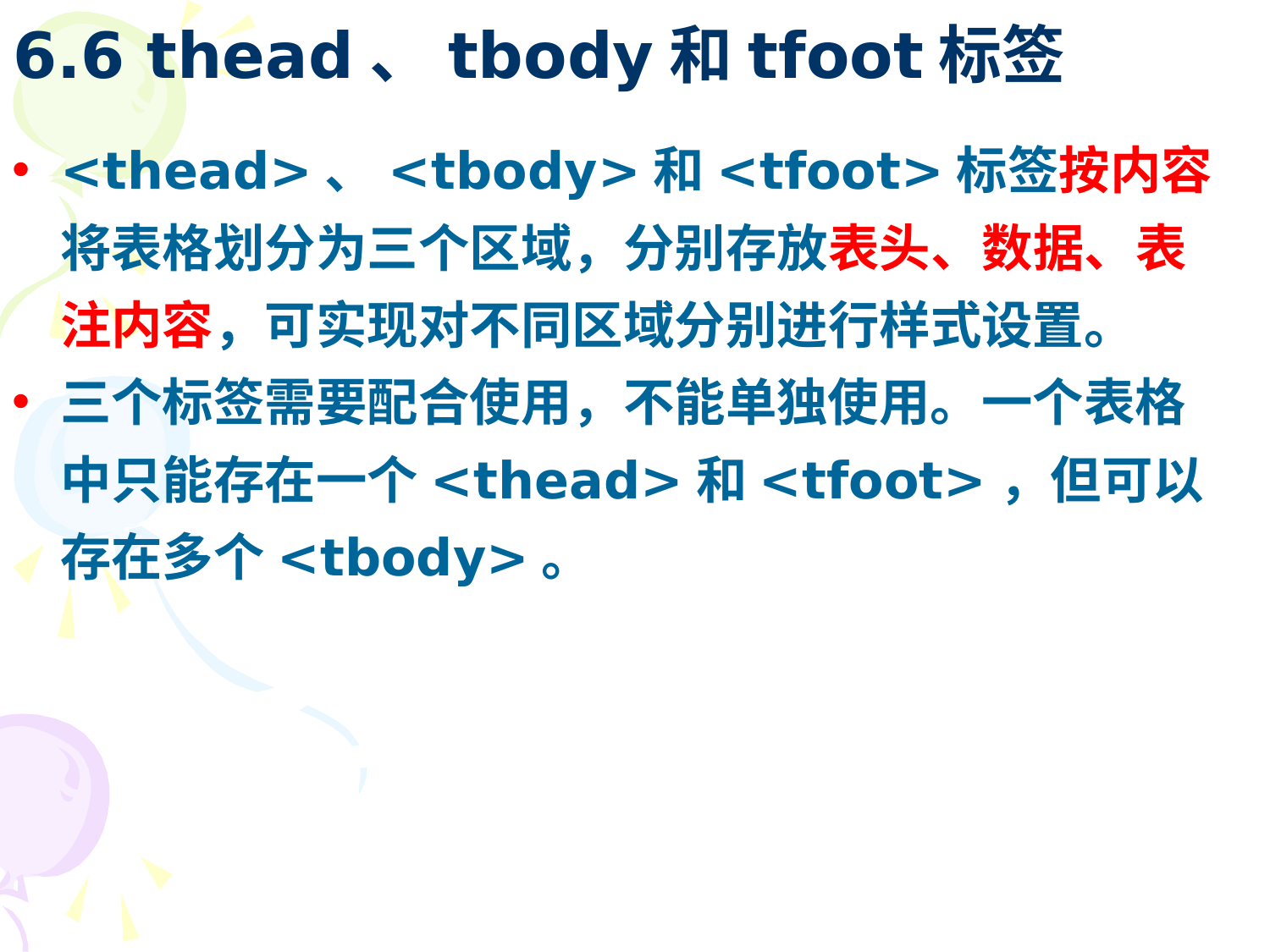

# 6.6 thead、tbody和tfoot标签
<thead>、<tbody>和<tfoot>标签按内容将表格划分为三个区域，分别存放表头、数据、表注内容，可实现对不同区域分别进行样式设置。
三个标签需要配合使用，不能单独使用。一个表格中只能存在一个<thead>和<tfoot>，但可以存在多个<tbody>。